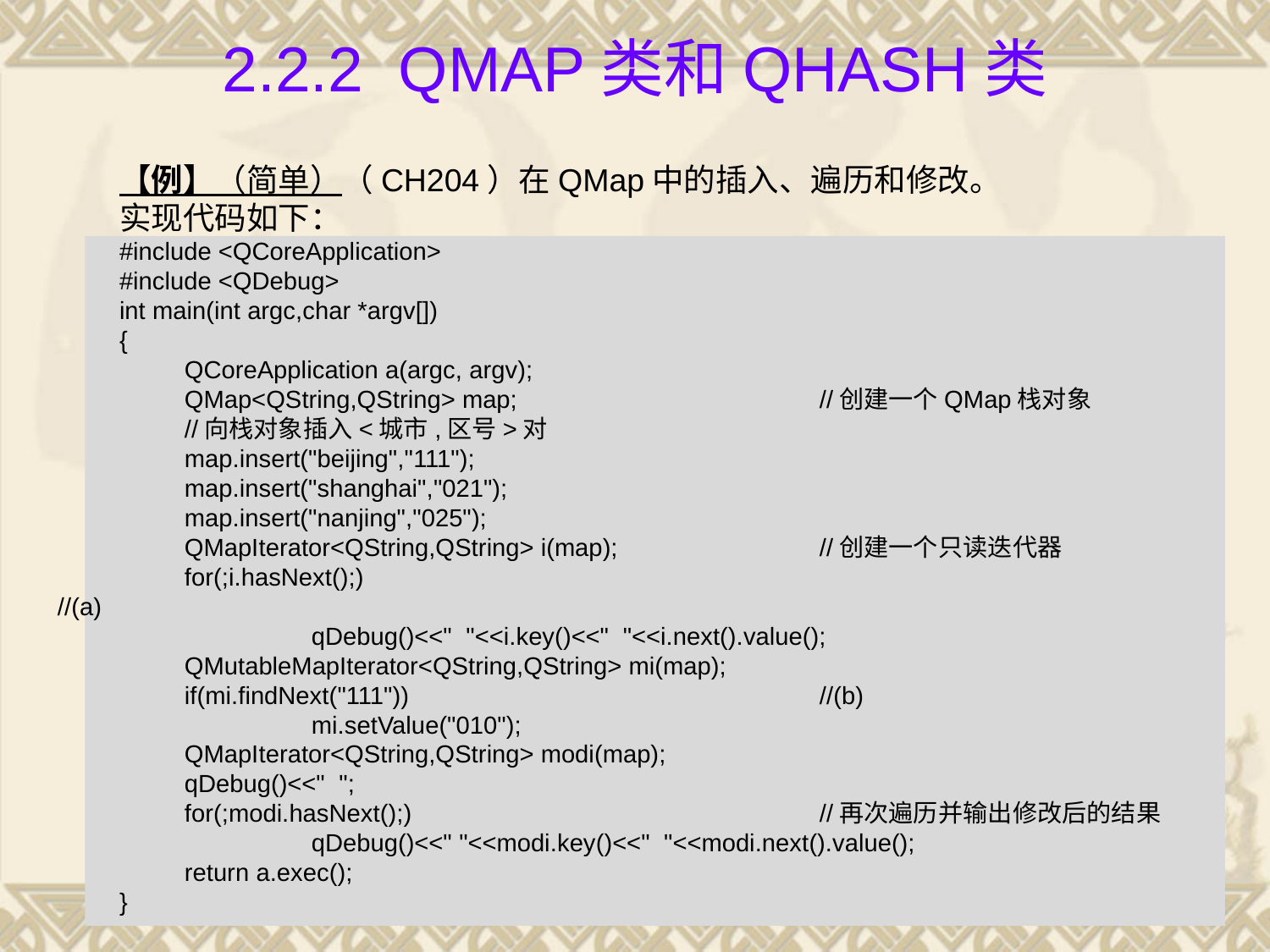

# 2.2.2  QMap类和QHash类
【例】（简单）（CH204）在QMap中的插入、遍历和修改。
实现代码如下：
#include <QCoreApplication>
#include <QDebug>
int main(int argc,char *argv[])
{
	QCoreApplication a(argc, argv);
	QMap<QString,QString> map;			//创建一个QMap栈对象
	//向栈对象插入<城市,区号>对
	map.insert("beijing","111");
	map.insert("shanghai","021");
	map.insert("nanjing","025");
	QMapIterator<QString,QString> i(map);		//创建一个只读迭代器
	for(;i.hasNext();)							//(a)
		qDebug()<<"  "<<i.key()<<"  "<<i.next().value();
	QMutableMapIterator<QString,QString> mi(map);
	if(mi.findNext("111"))				//(b)
		mi.setValue("010");
	QMapIterator<QString,QString> modi(map);
	qDebug()<<"  ";
	for(;modi.hasNext();)				//再次遍历并输出修改后的结果
		qDebug()<<" "<<modi.key()<<"  "<<modi.next().value();
	return a.exec();
}